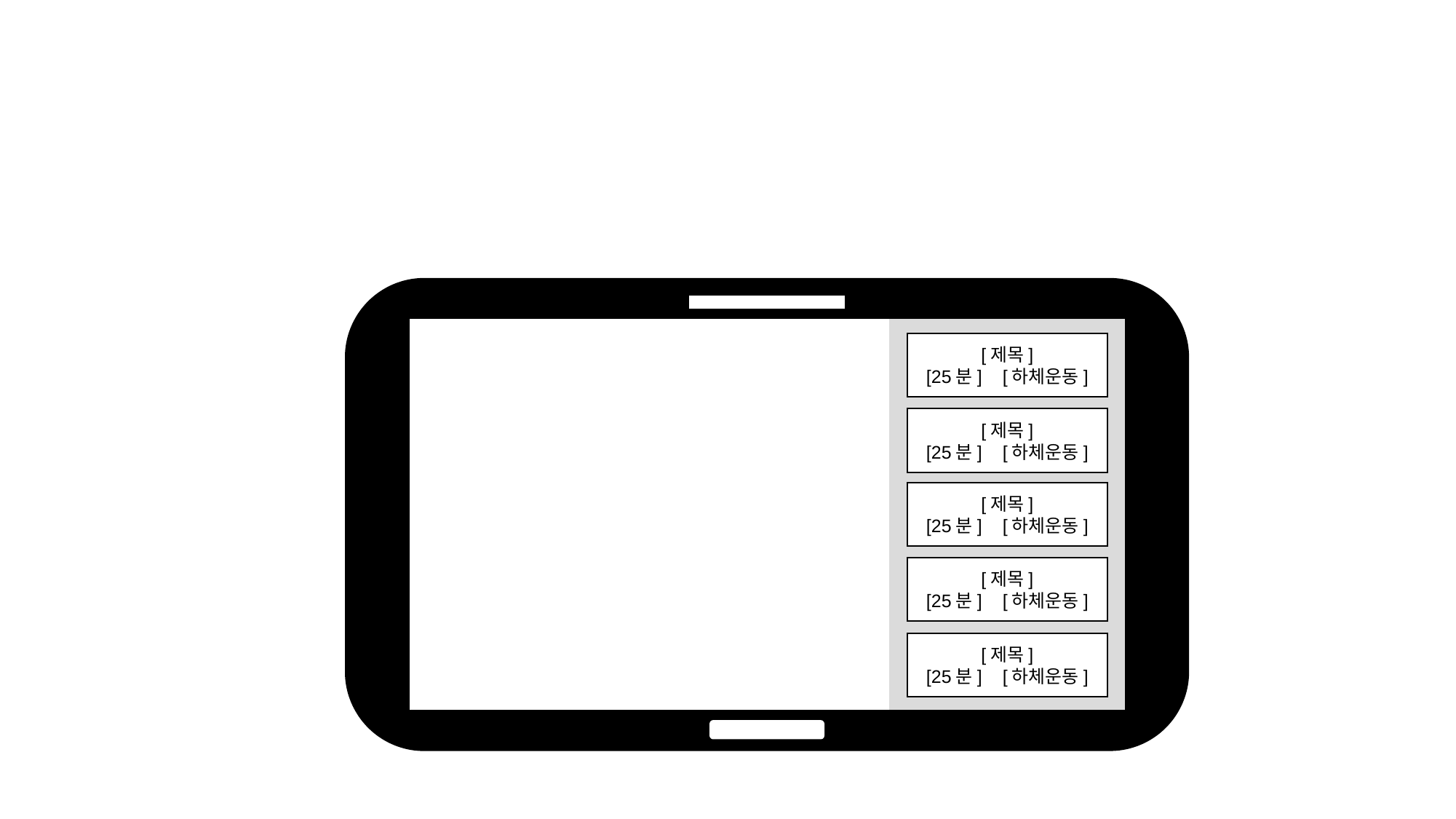

#

[제목]
[25분]    [하체운동]
[제목]
[25분]    [하체운동]
[제목]
[25분]    [하체운동]
[제목]
[25분]    [하체운동]
[제목]
[25분]    [하체운동]